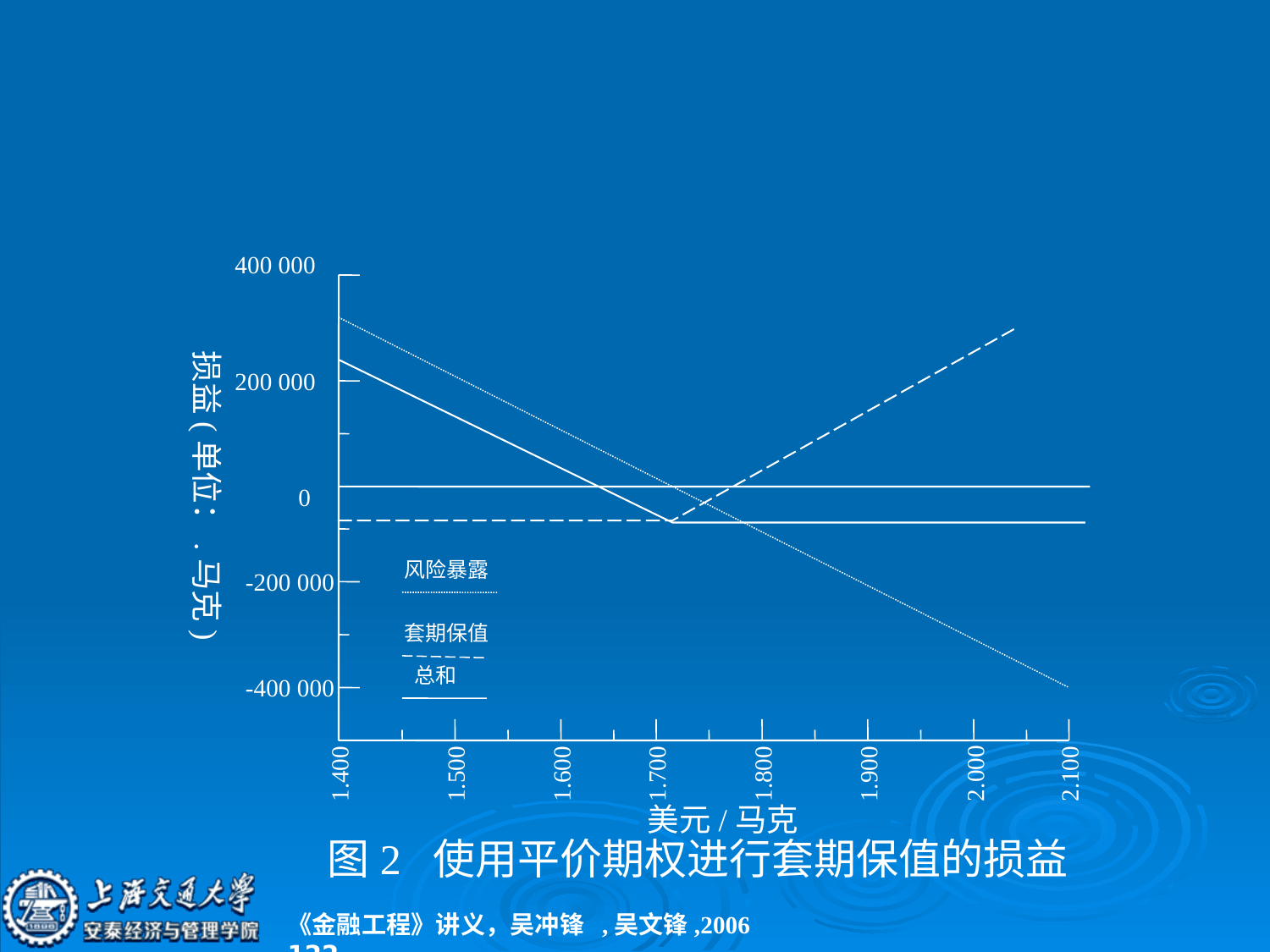

400 000

损益(单位：.马克)
200 000

0

风险暴露
-200 000

套期保值

总和
-400 000

1.500
1.600
2.100
2.000
1.700
1.800
1.400
1.900
美元/马克

图2  使用平价期权进行套期保值的损益